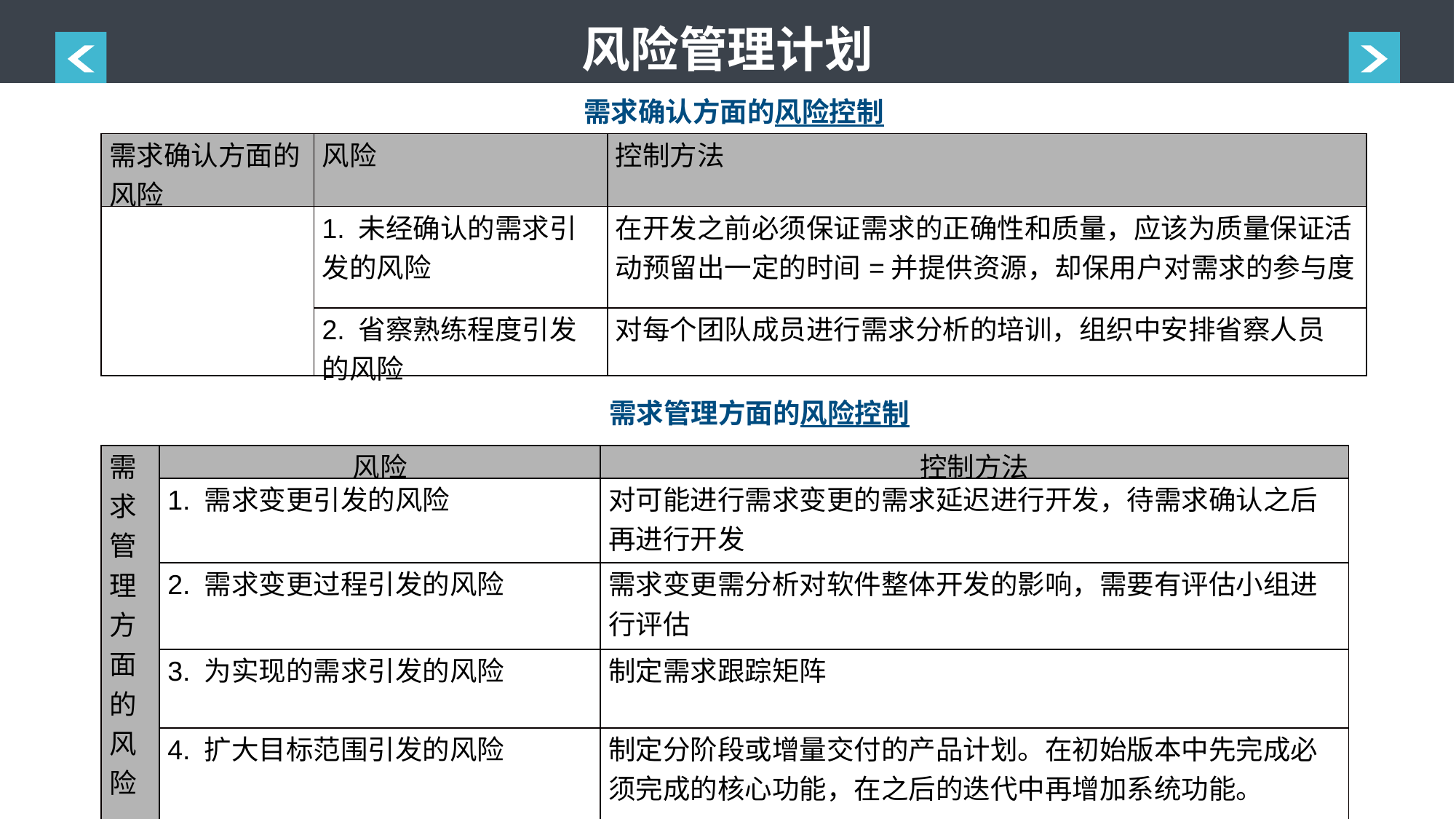

风险管理计划

需求确认方面的风险控制
| 需求确认方面的风险 | 风险 | 控制方法 |
| --- | --- | --- |
|  | 1. 未经确认的需求引发的风险 | 在开发之前必须保证需求的正确性和质量，应该为质量保证活动预留出一定的时间=并提供资源，却保用户对需求的参与度 |
|  | 2. 省察熟练程度引发的风险 | 对每个团队成员进行需求分析的培训，组织中安排省察人员 |
需求管理方面的风险控制
| 需求管理方面的风险 | 风险 | 控制方法 |
| --- | --- | --- |
|  | 1. 需求变更引发的风险 | 对可能进行需求变更的需求延迟进行开发，待需求确认之后再进行开发 |
|  | 2. 需求变更过程引发的风险 | 需求变更需分析对软件整体开发的影响，需要有评估小组进行评估 |
|  | 3. 为实现的需求引发的风险 | 制定需求跟踪矩阵 |
|  | 4. 扩大目标范围引发的风险 | 制定分阶段或增量交付的产品计划。在初始版本中先完成必须完成的核心功能，在之后的迭代中再增加系统功能。 |